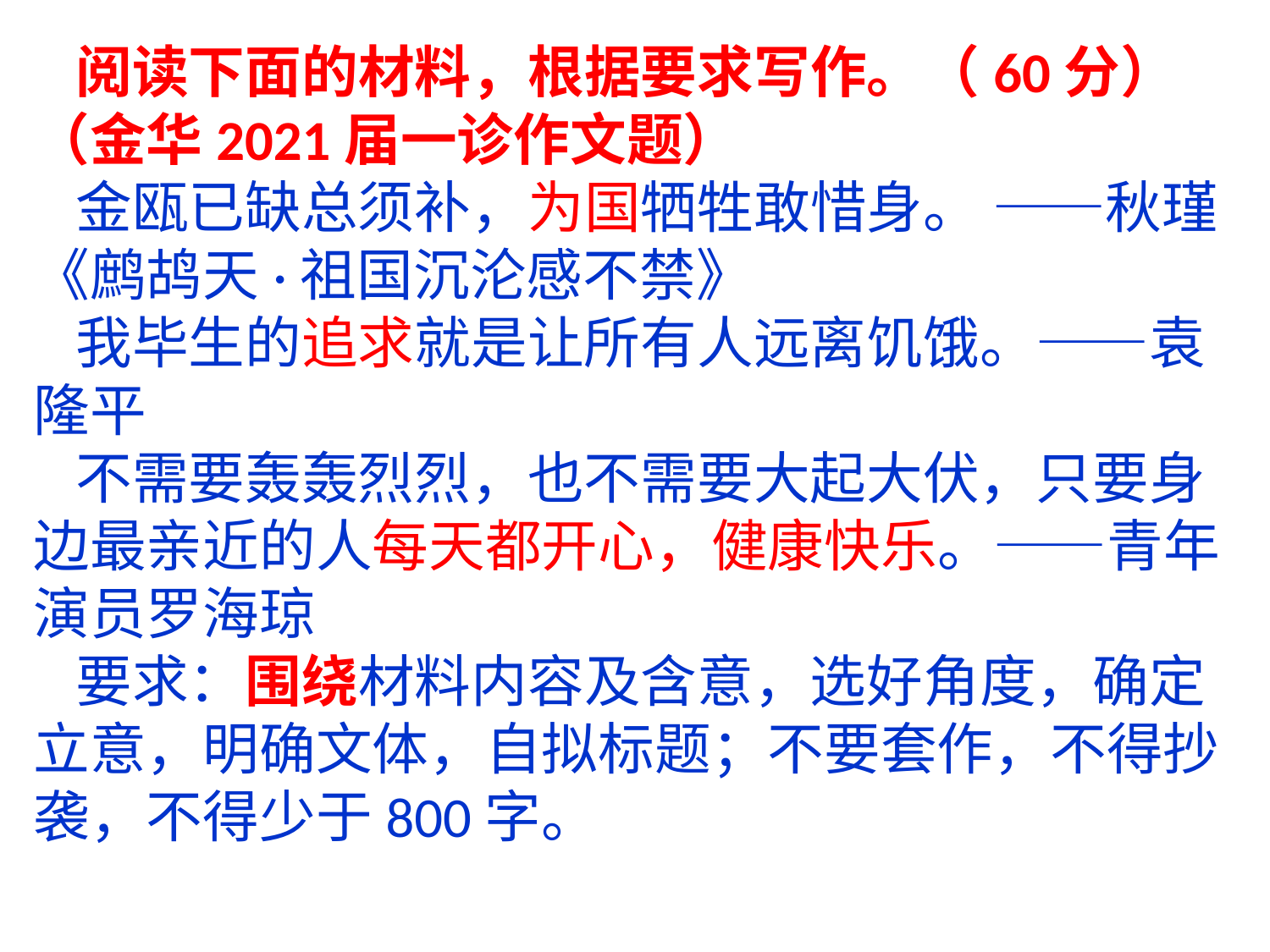

阅读下面的材料，根据要求写作。（60分）（金华2021届一诊作文题）
金瓯已缺总须补，为国牺牲敢惜身。 ——秋瑾《鹧鸪天·祖国沉沦感不禁》
我毕生的追求就是让所有人远离饥饿。——袁隆平
不需要轰轰烈烈，也不需要大起大伏，只要身边最亲近的人每天都开心，健康快乐。——青年演员罗海琼
要求：围绕材料内容及含意，选好角度，确定立意，明确文体，自拟标题；不要套作，不得抄袭，不得少于800字。